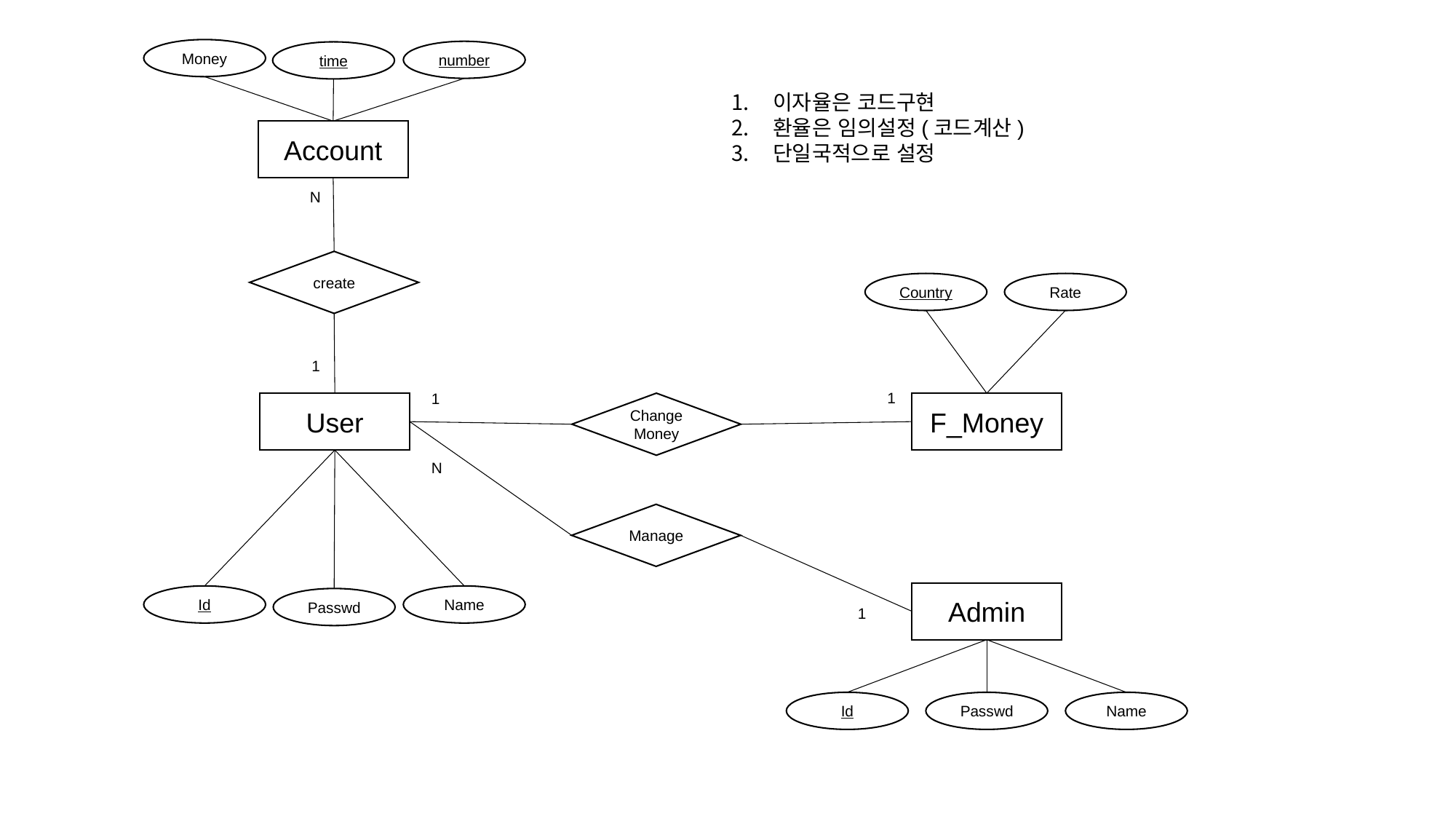

Money
number
time
이자율은 코드구현
환율은 임의설정(코드계산)
단일국적으로 설정
Account
N
create
Country
Rate
1
1
1
User
ChangeMoney
F_Money
N
Manage
Admin
Id
Name
Passwd
1
Id
Passwd
Name